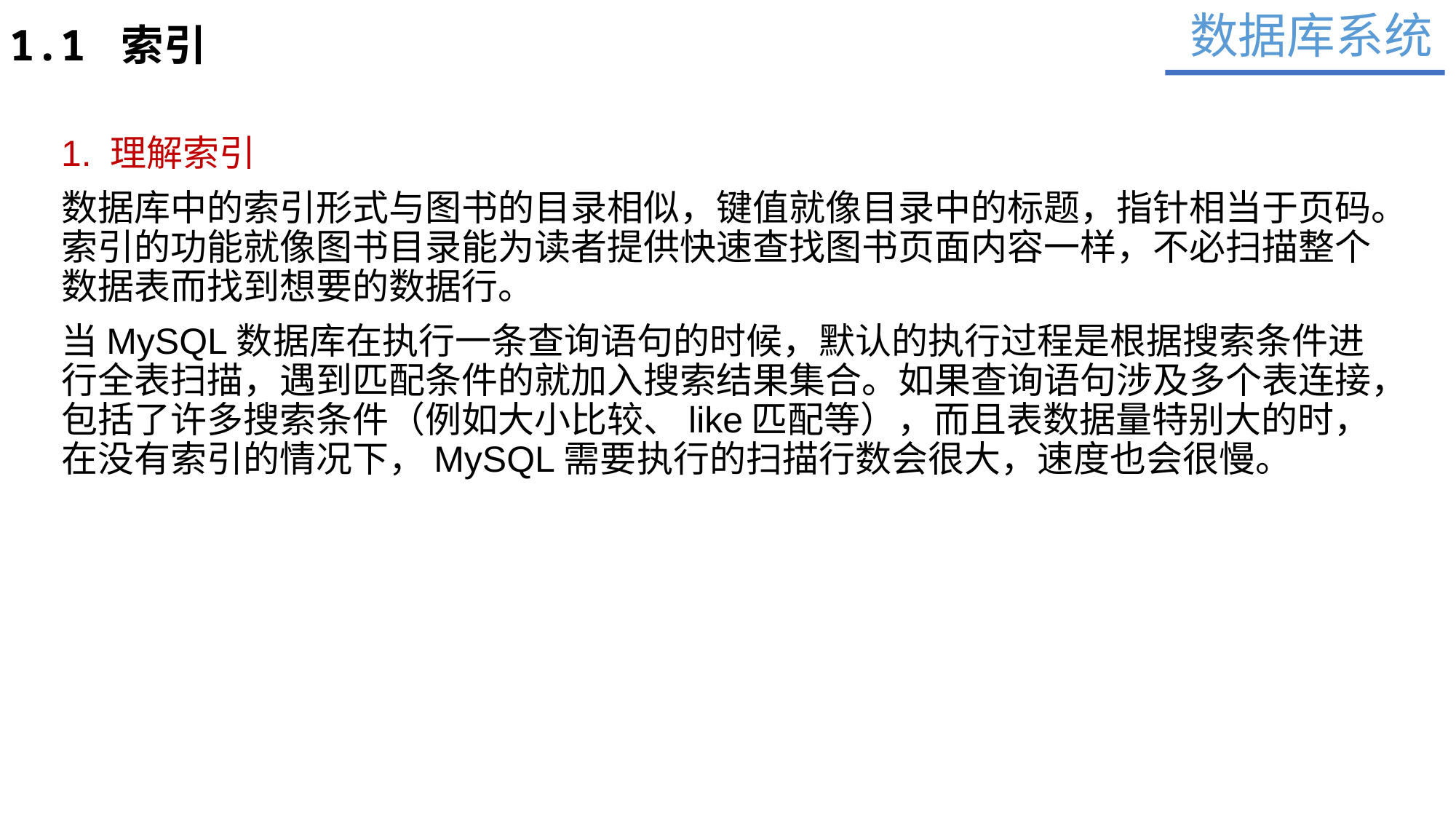

数据库系统
1.1 索引

1. 理解索引
数据库中的索引形式与图书的目录相似，键值就像目录中的标题，指针相当于页码。索引的功能就像图书目录能为读者提供快速查找图书页面内容一样，不必扫描整个数据表而找到想要的数据行。
当MySQL数据库在执行一条查询语句的时候，默认的执行过程是根据搜索条件进行全表扫描，遇到匹配条件的就加入搜索结果集合。如果查询语句涉及多个表连接，包括了许多搜索条件（例如大小比较、like匹配等），而且表数据量特别大的时，在没有索引的情况下，MySQL需要执行的扫描行数会很大，速度也会很慢。